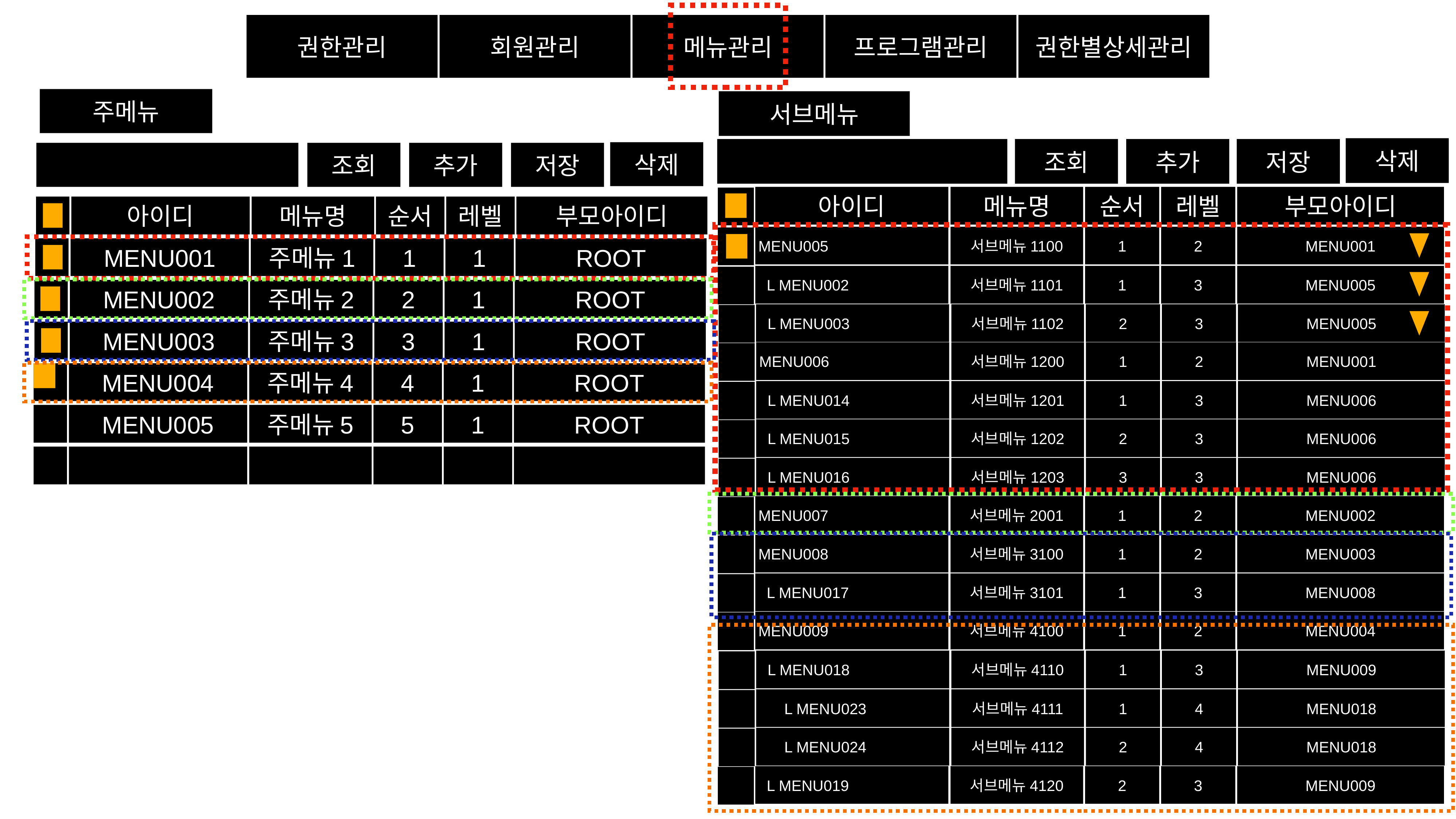

권한관리
회원관리
메뉴관리
프로그램관리
권한별상세관리
주메뉴
서브메뉴
삭제

조회
추가
저장
삭제

조회
추가
저장
아이디
메뉴명
순서
레벨
부모아이디

MENU005
서브메뉴1100
1
2
MENU001

  L MENU002
서브메뉴1101
1
3
MENU005

  L MENU003
서브메뉴1102
2
3
MENU005

MENU006
서브메뉴1200
1
2
MENU001

  L MENU014
서브메뉴1201
1
3
MENU006

  L MENU015
서브메뉴1202
2
3
MENU006

  L MENU016
서브메뉴1203
3
3
MENU006

MENU007
서브메뉴2001
1
2
MENU002

MENU008
서브메뉴3100
1
2
MENU003

  L MENU017
서브메뉴3101
1
3
MENU008

MENU009
서브메뉴4100
1
2
MENU004

  L MENU018
서브메뉴4110
1
3
MENU009

      L MENU023
서브메뉴4111
1
4
MENU018

      L MENU024
서브메뉴4112
2
4
MENU018

  L MENU019
서브메뉴4120
2
3
MENU009

아이디
메뉴명
순서
레벨
부모아이디

MENU001
주메뉴1
1
1
ROOT

MENU002
주메뉴2
2
1
ROOT

MENU003
주메뉴3
3
1
ROOT

MENU004
주메뉴4
4
1
ROOT

MENU005
주메뉴5
5
1
ROOT